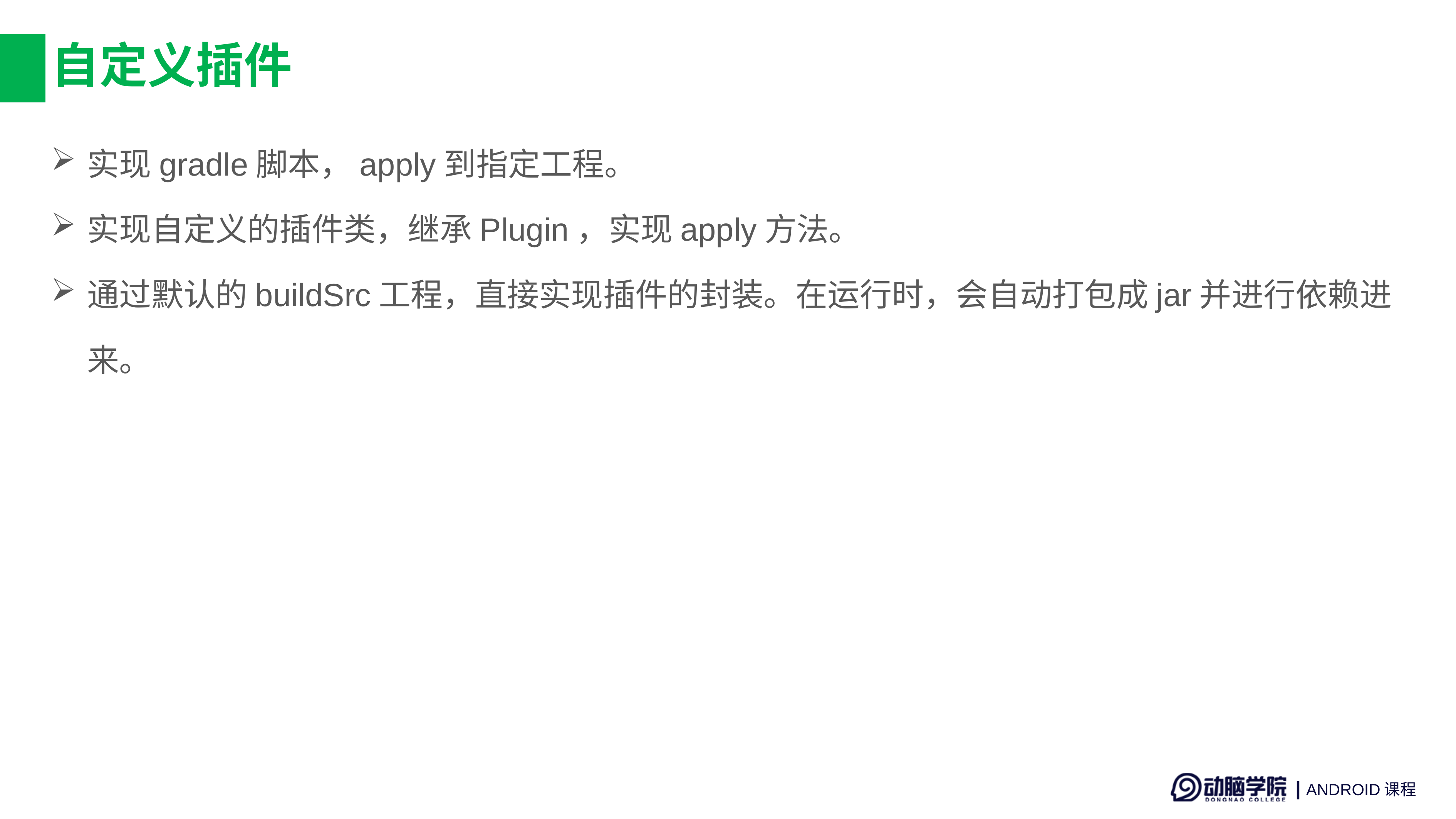

# 自定义插件
实现gradle脚本，apply到指定工程。
实现自定义的插件类，继承Plugin，实现apply方法。
通过默认的buildSrc工程，直接实现插件的封装。在运行时，会自动打包成jar并进行依赖进来。